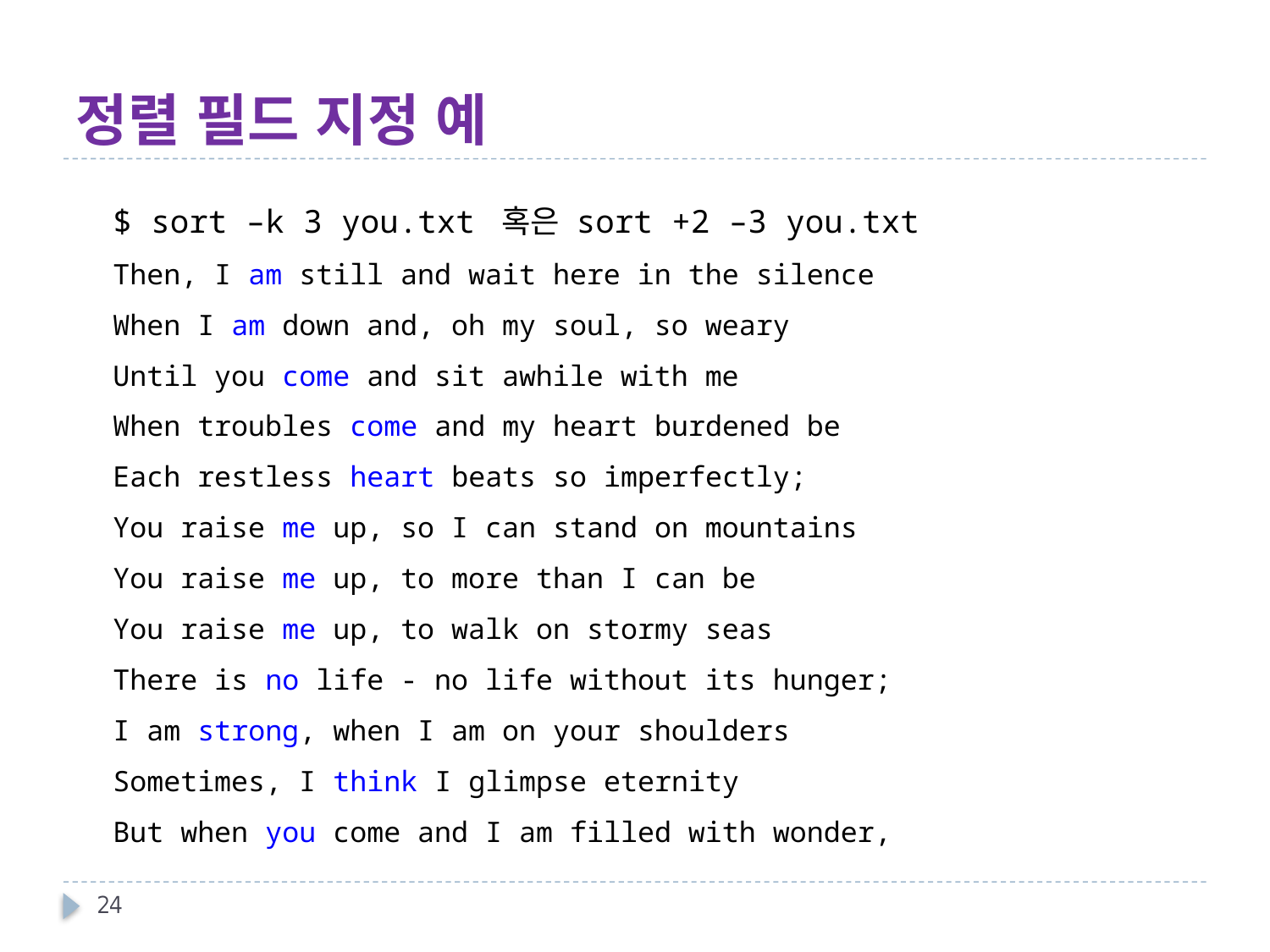

# 정렬 필드 지정 예
$ sort –k 3 you.txt 혹은 sort +2 –3 you.txt
Then, I am still and wait here in the silence
When I am down and, oh my soul, so weary
Until you come and sit awhile with me
When troubles come and my heart burdened be
Each restless heart beats so imperfectly;
You raise me up, so I can stand on mountains
You raise me up, to more than I can be
You raise me up, to walk on stormy seas
There is no life - no life without its hunger;
I am strong, when I am on your shoulders
Sometimes, I think I glimpse eternity
But when you come and I am filled with wonder,
24